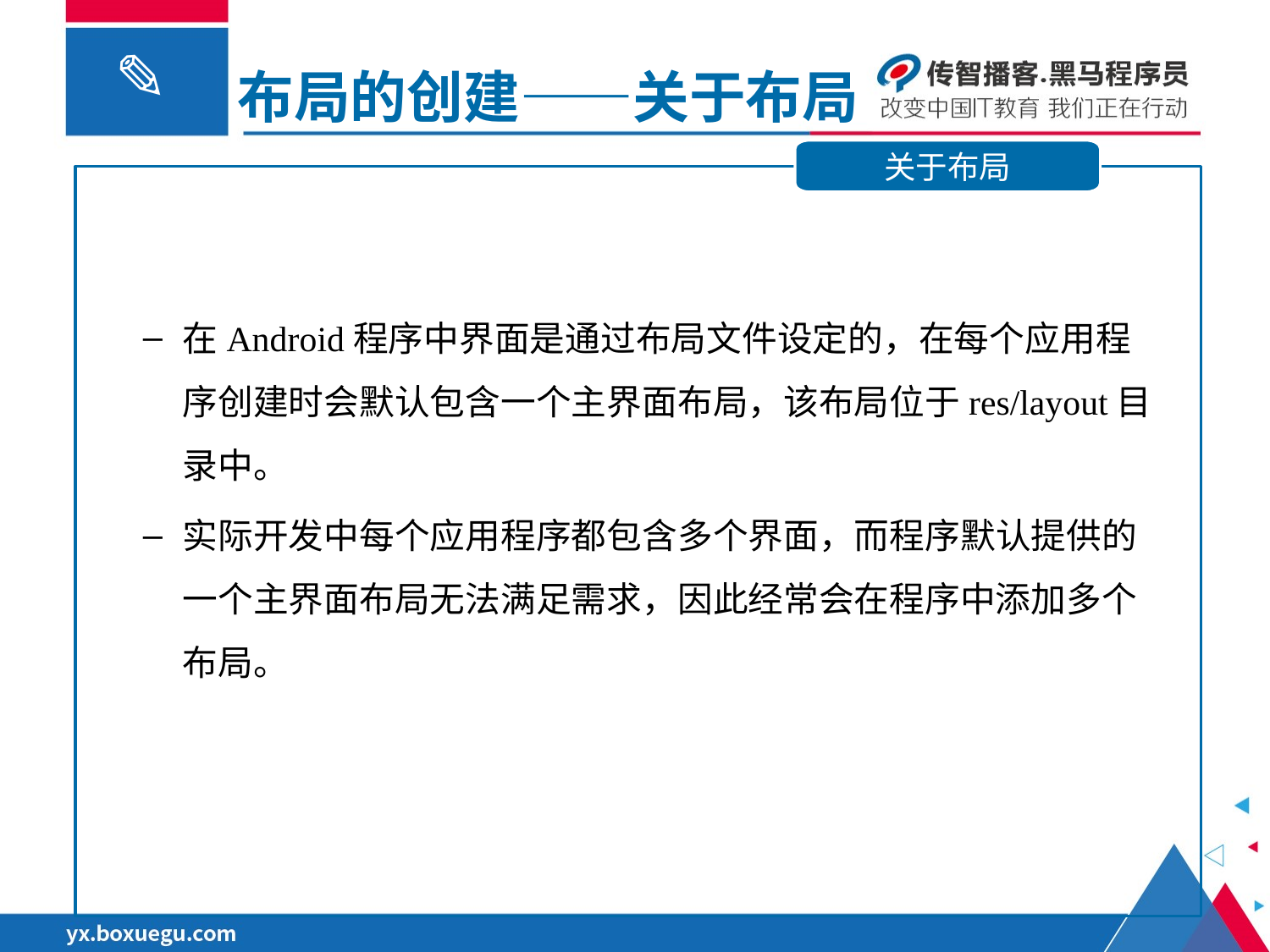

布局的创建——关于布局
关于布局

在Android程序中界面是通过布局文件设定的，在每个应用程序创建时会默认包含一个主界面布局，该布局位于res/layout目录中。
实际开发中每个应用程序都包含多个界面，而程序默认提供的一个主界面布局无法满足需求，因此经常会在程序中添加多个布局。